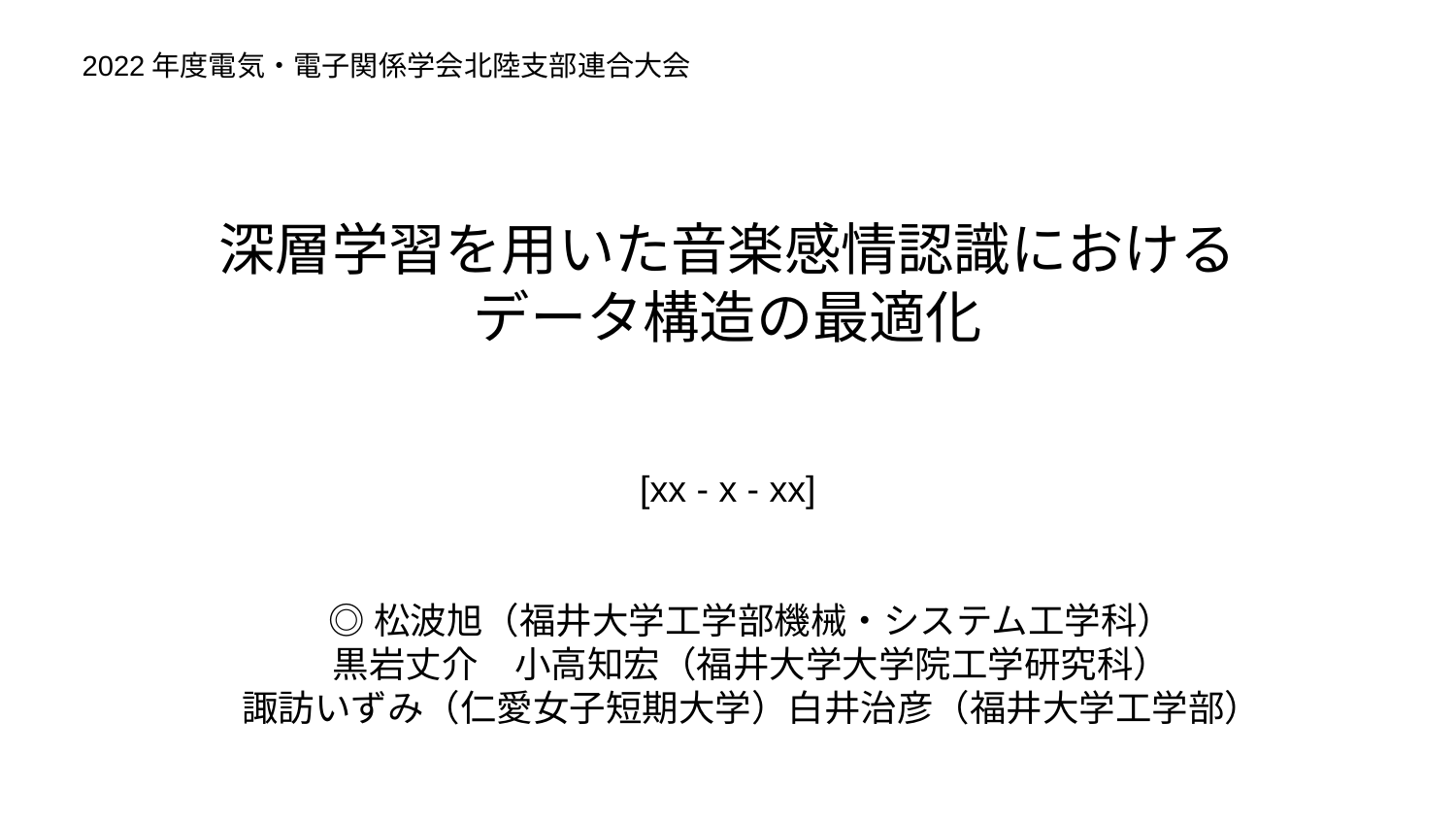

2022年度電気・電子関係学会北陸支部連合大会
# 深層学習を用いた音楽感情認識における
データ構造の最適化
[xx - x - xx]
◎松波旭（福井大学工学部機械・システム工学科）
黒岩丈介　小高知宏（福井大学大学院工学研究科）
諏訪いずみ（仁愛女子短期大学）白井治彦（福井大学工学部）